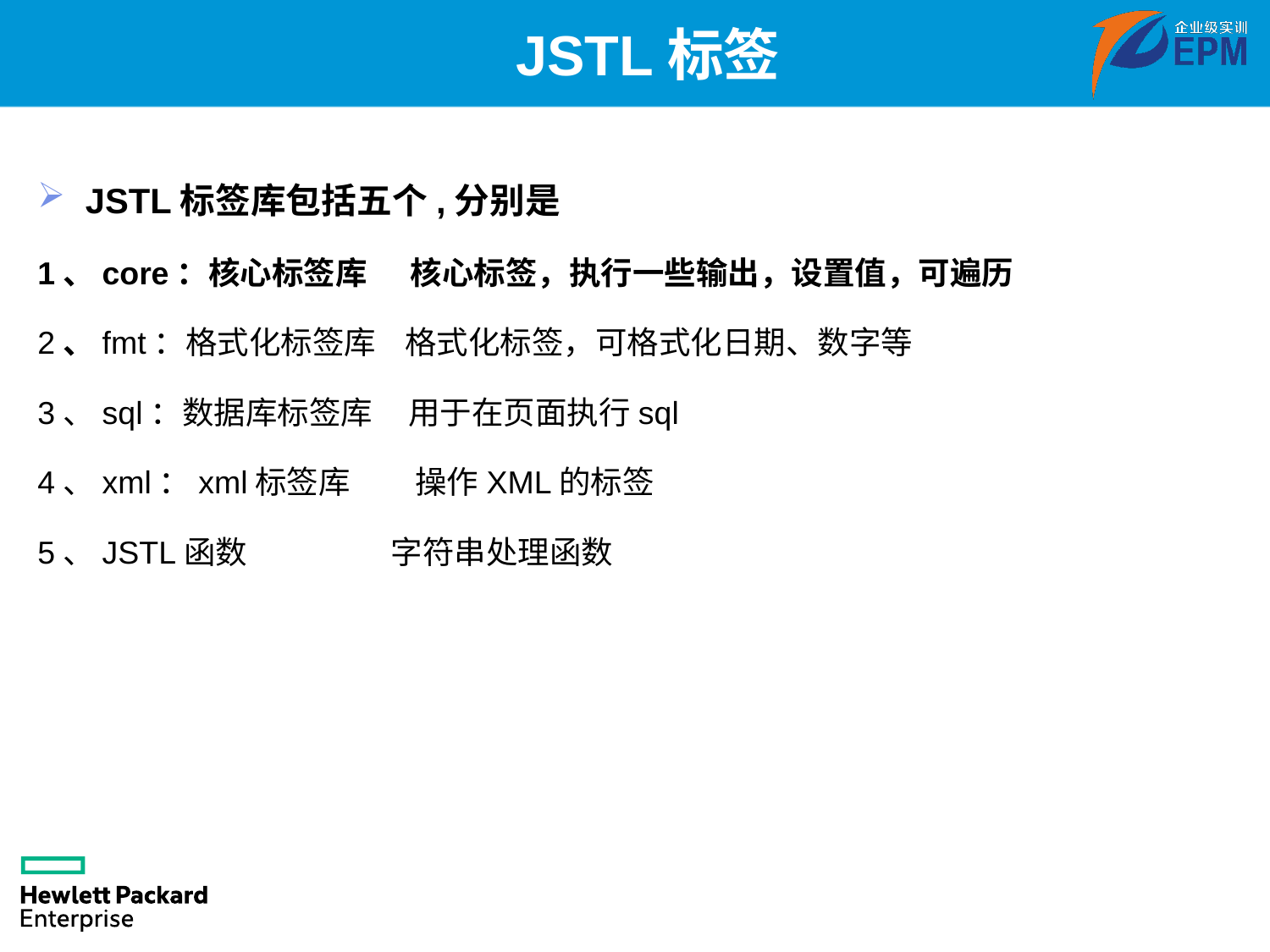

# JSTL标签
JSTL标签库包括五个,分别是
1、core：核心标签库      核心标签，执行一些输出，设置值，可遍历
2、fmt：格式化标签库    格式化标签，可格式化日期、数字等
3、sql：数据库标签库     用于在页面执行sql
4、xml：xml标签库         操作XML的标签
5、JSTL函数                    字符串处理函数